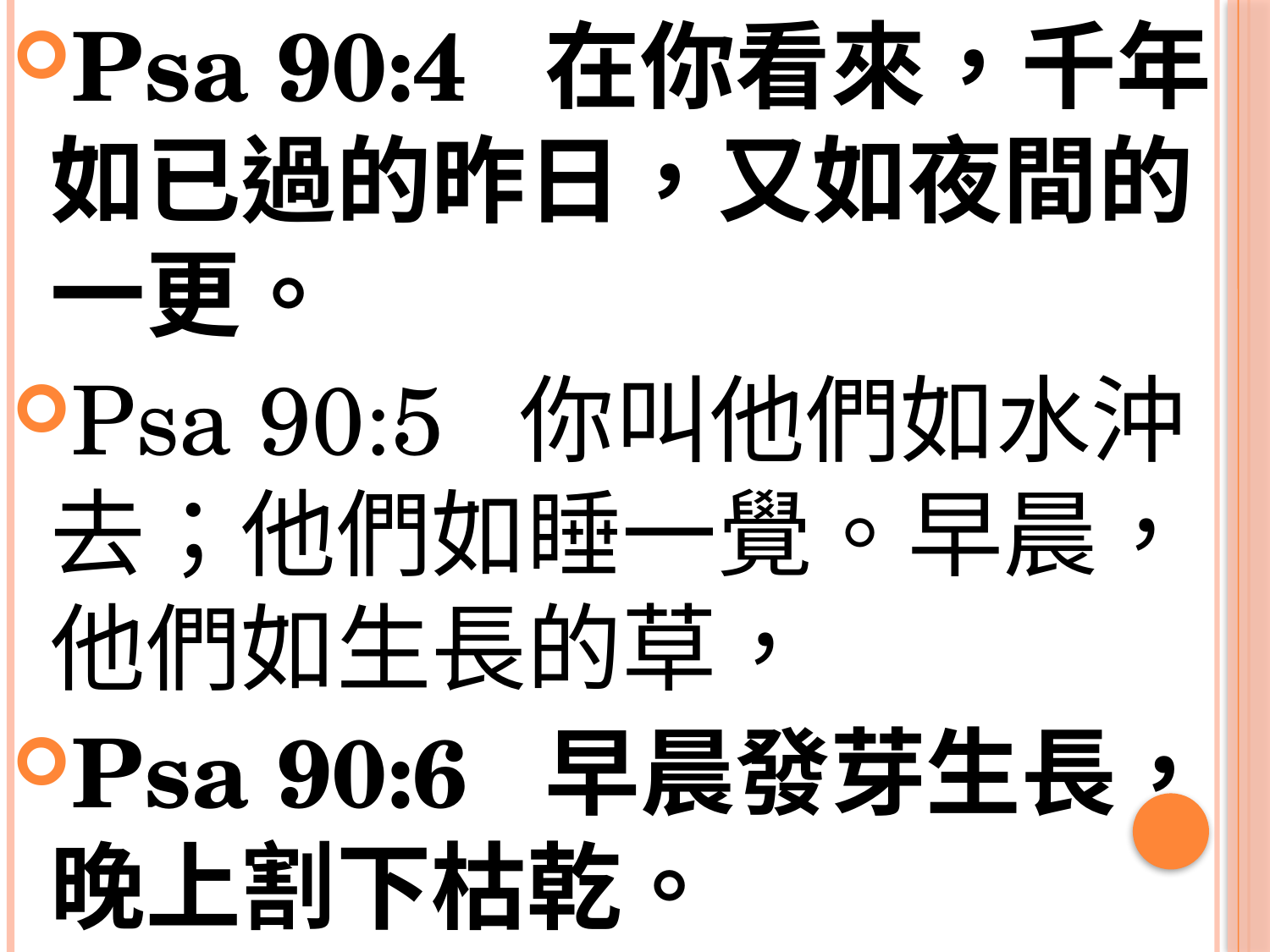

Psa 90:4  在你看來，千年如已過的昨日，又如夜間的一更。
Psa 90:5  你叫他們如水沖去；他們如睡一覺。早晨，他們如生長的草，
Psa 90:6  早晨發芽生長，晚上割下枯乾。